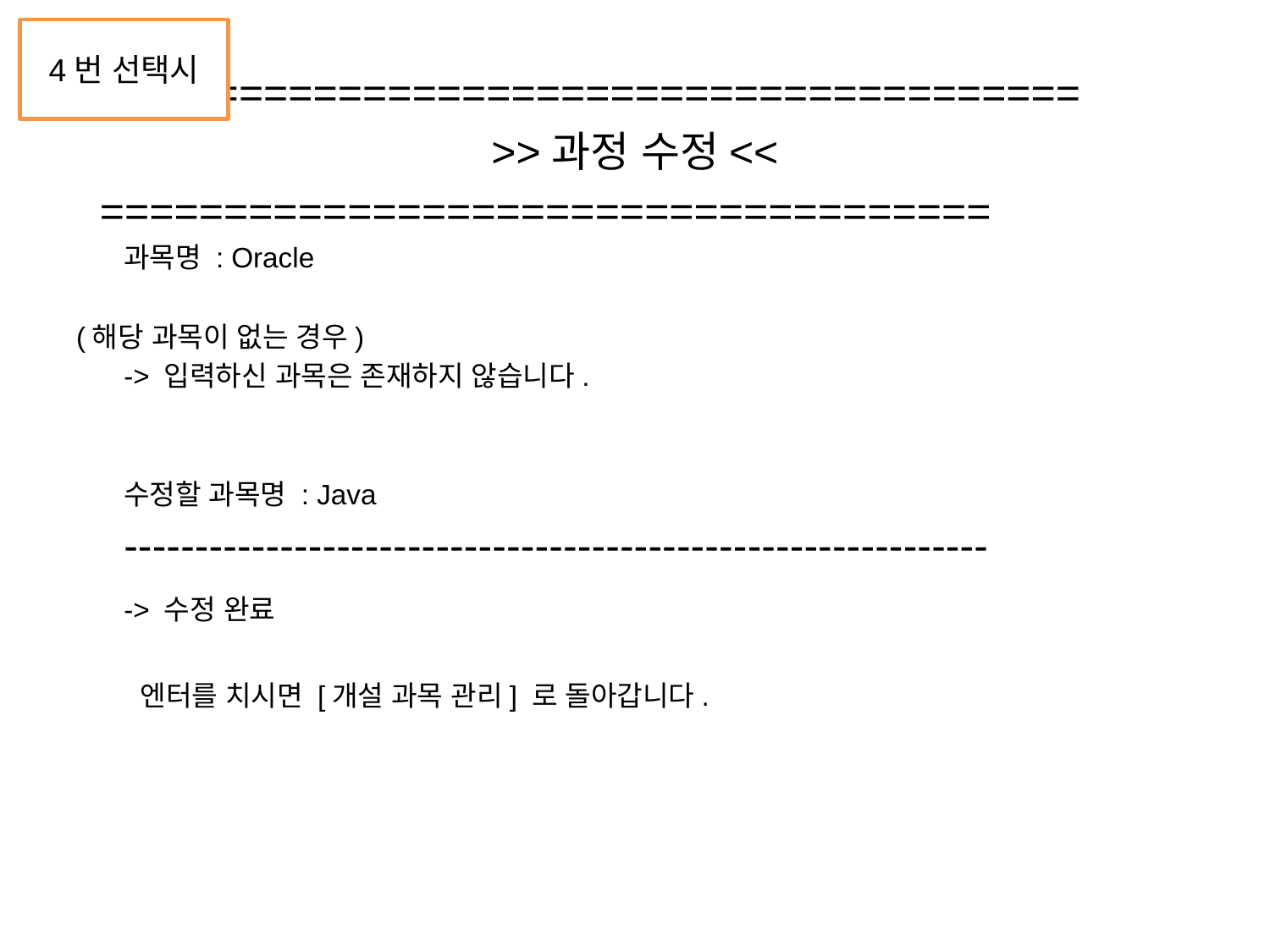

4번 선택시
====================================
>>과정 수정<<
  ====================================
	과목명 : Oracle

(해당 과목이 없는 경우)
	-> 입력하신 과목은 존재하지 않습니다.

	수정할 과목명 : Java
	-------------------------------------------------------------
	-> 수정 완료

	 엔터를 치시면 [개설 과목 관리] 로 돌아갑니다.